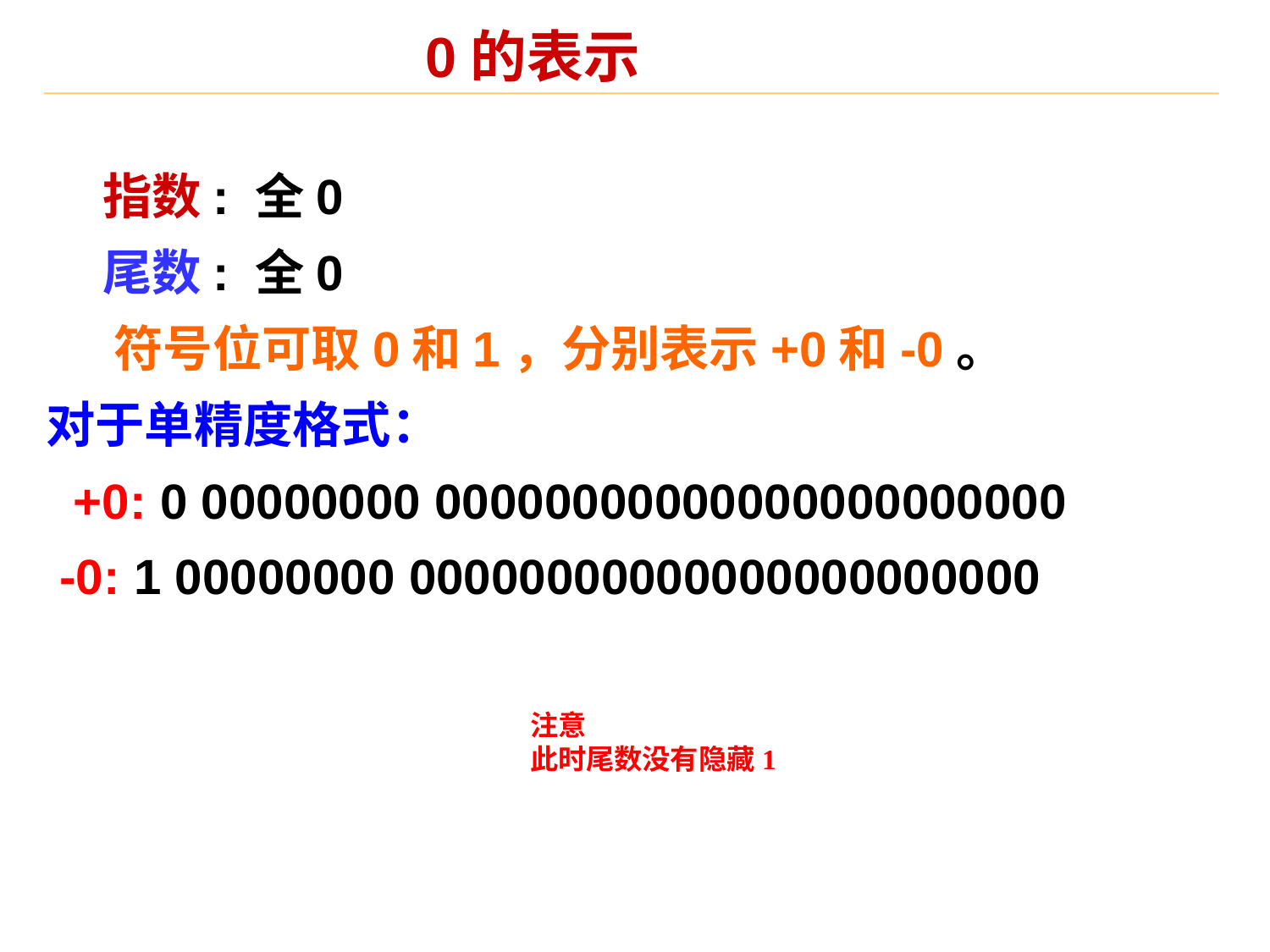

# 0的表示
    指数: 全0
    尾数: 全0
     符号位可取0和1，分别表示+0和-0。
对于单精度格式：
  +0: 0 00000000 00000000000000000000000
 -0: 1 00000000 00000000000000000000000

注意
此时尾数没有隐藏1
20